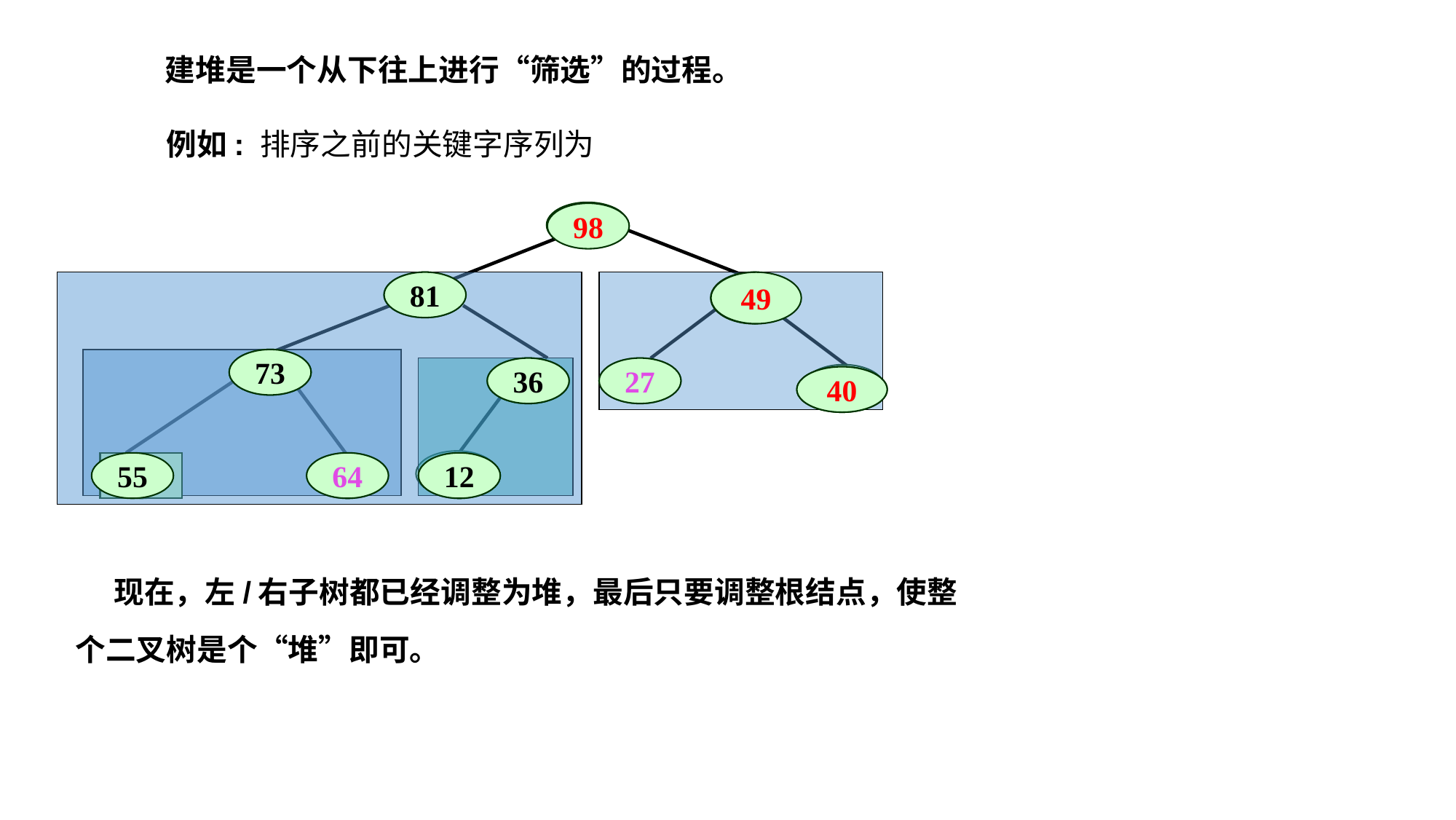

建堆是一个从下往上进行“筛选”的过程。
例如: 排序之前的关键字序列为
40
98

55
81

98
49
49

73
81
73

12
36
36
27
27
98
49
40

36
55
81
73
64
64
12
12
   现在，左/右子树都已经调整为堆，最后只要调整根结点，使整个二叉树是个“堆”即可。